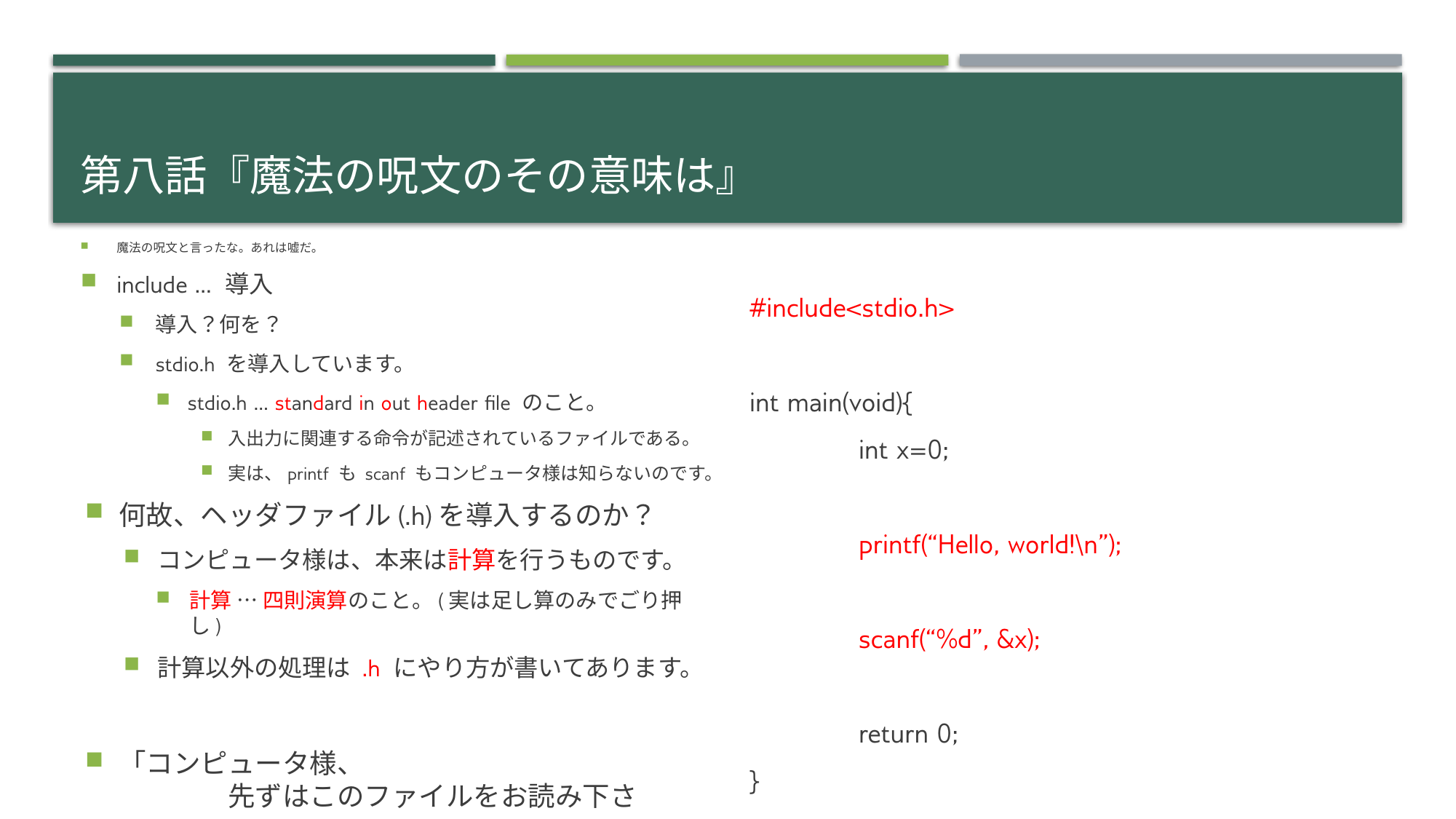

# 第八話『魔法の呪文のその意味は』
魔法の呪文と言ったな。あれは嘘だ。
include … 導入
導入？何を？
stdio.h を導入しています。
stdio.h … standard in out header file のこと。
入出力に関連する命令が記述されているファイルである。
実は、printf も scanf もコンピュータ様は知らないのです。
何故、ヘッダファイル(.h)を導入するのか？
コンピュータ様は、本来は計算を行うものです。
計算 … 四則演算のこと。(実は足し算のみでごり押し)
計算以外の処理は .h にやり方が書いてあります。

「コンピュータ様、
	先ずはこのファイルをお読み下さい。」
#include<stdio.h>

int main(void){
	int x=0;

	printf(“Hello, world!\n”);

	scanf(“%d”, &x);

	return 0;
}